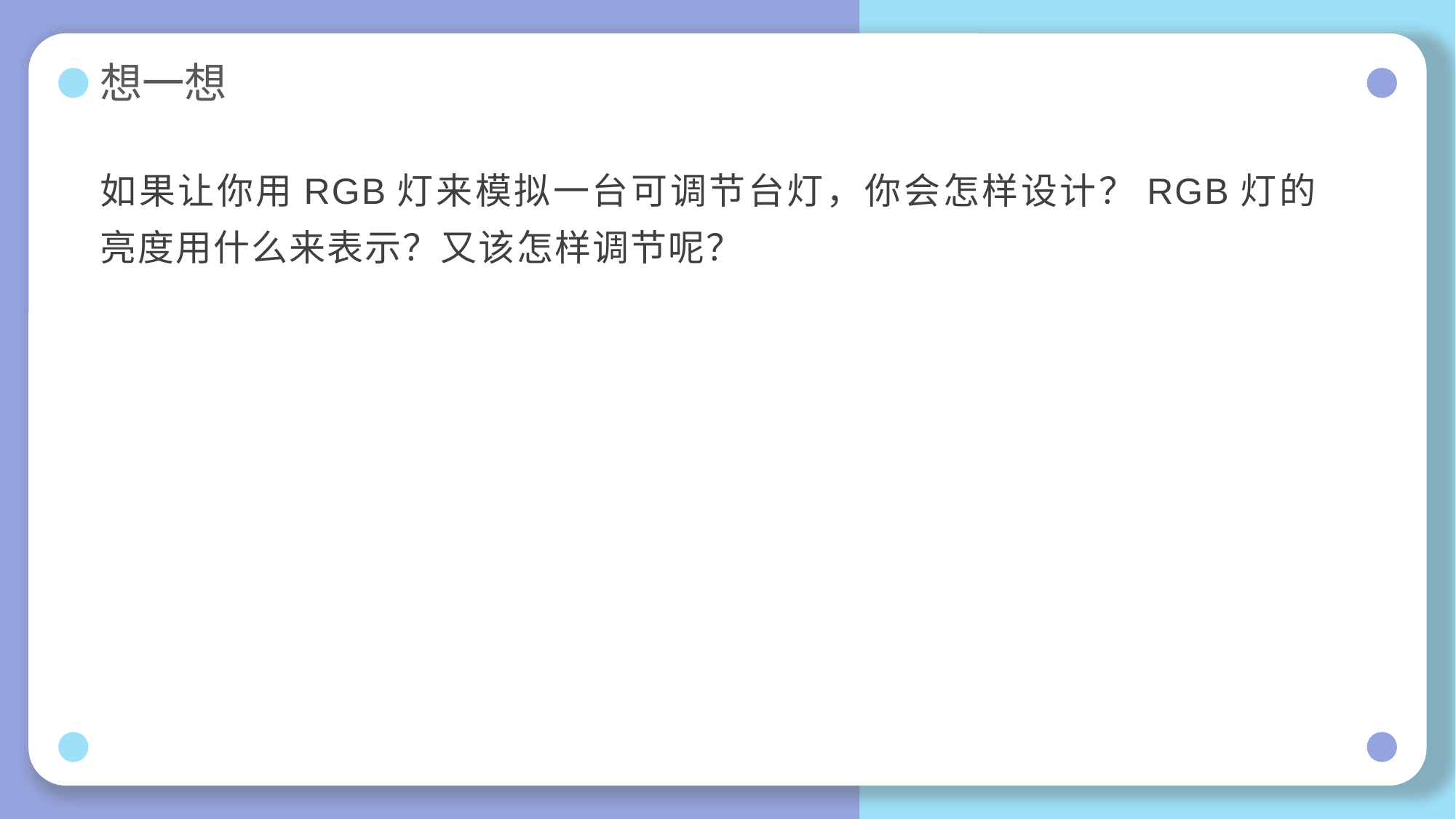

# 想一想
如果让你用RGB灯来模拟一台可调节台灯，你会怎样设计？RGB灯的亮度用什么来表示？又该怎样调节呢？